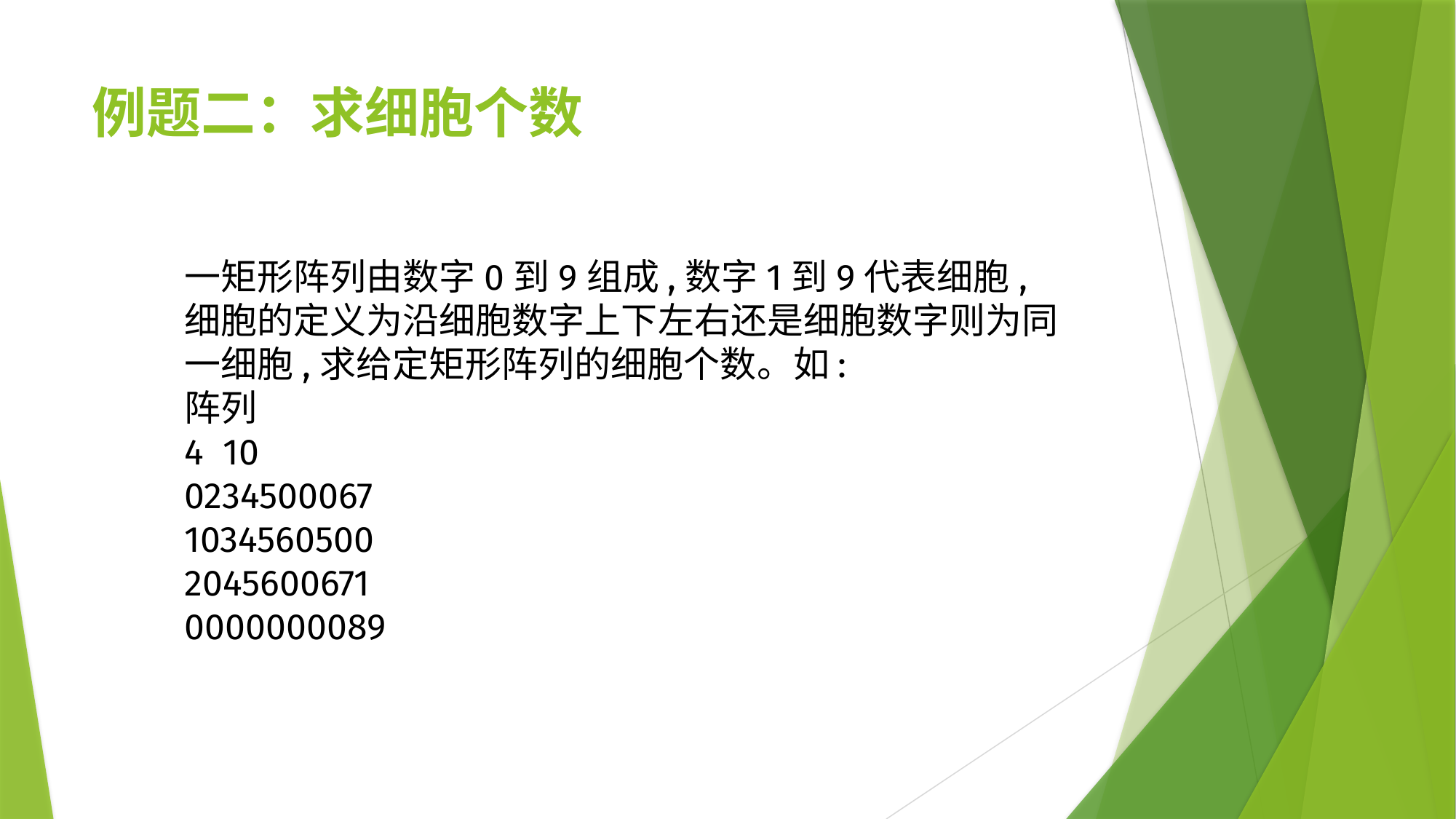

# 例题二：求细胞个数
一矩形阵列由数字0到9组成,数字1到9代表细胞,细胞的定义为沿细胞数字上下左右还是细胞数字则为同一细胞,求给定矩形阵列的细胞个数。如:
阵列
4  10
0234500067
1034560500
2045600671
0000000089